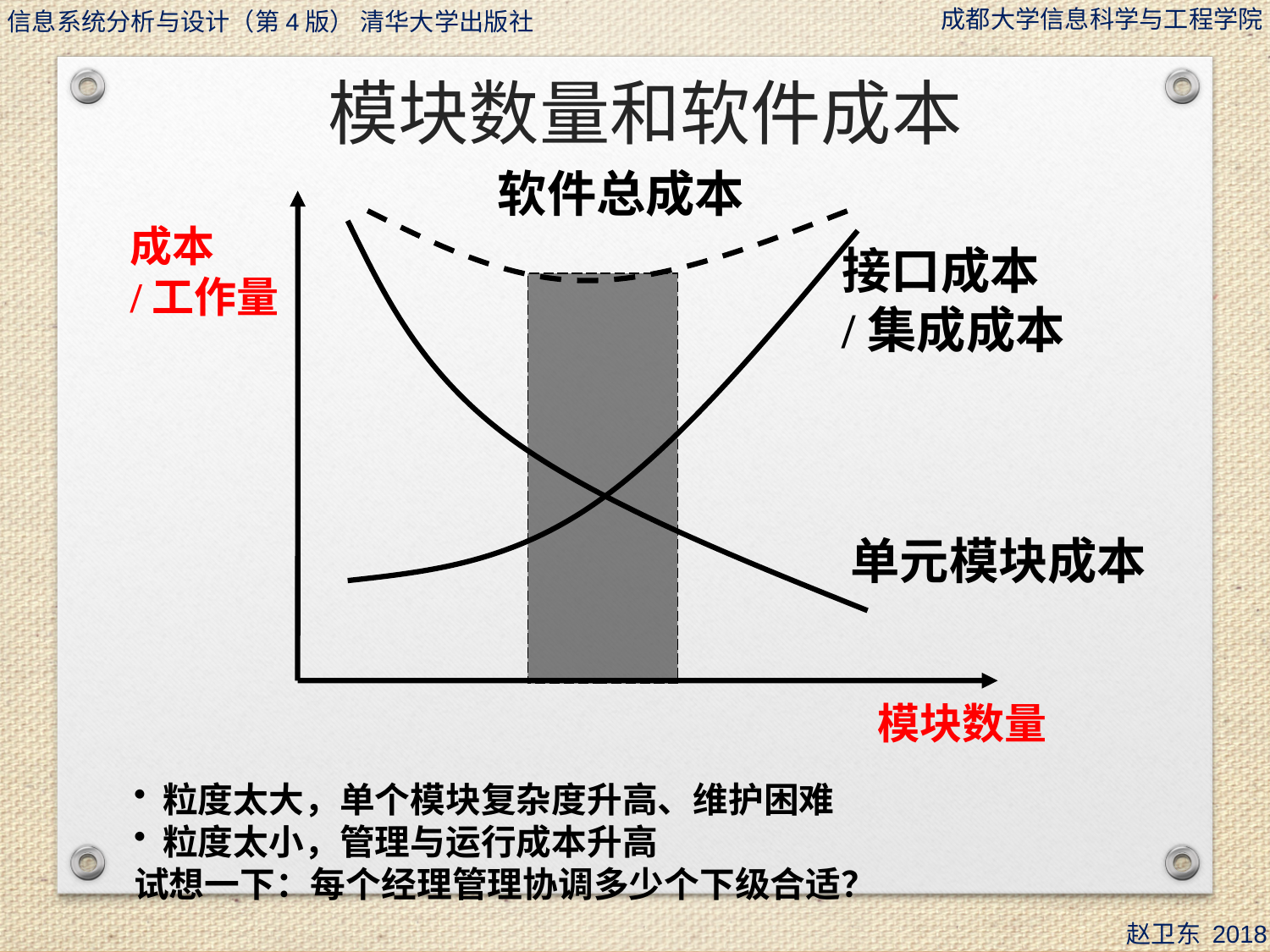

模块数量和软件成本
软件总成本

成本
/工作量

接口成本
/集成成本

单元模块成本

模块数量
 粒度太大，单个模块复杂度升高、维护困难
 粒度太小，管理与运行成本升高
试想一下：每个经理管理协调多少个下级合适？